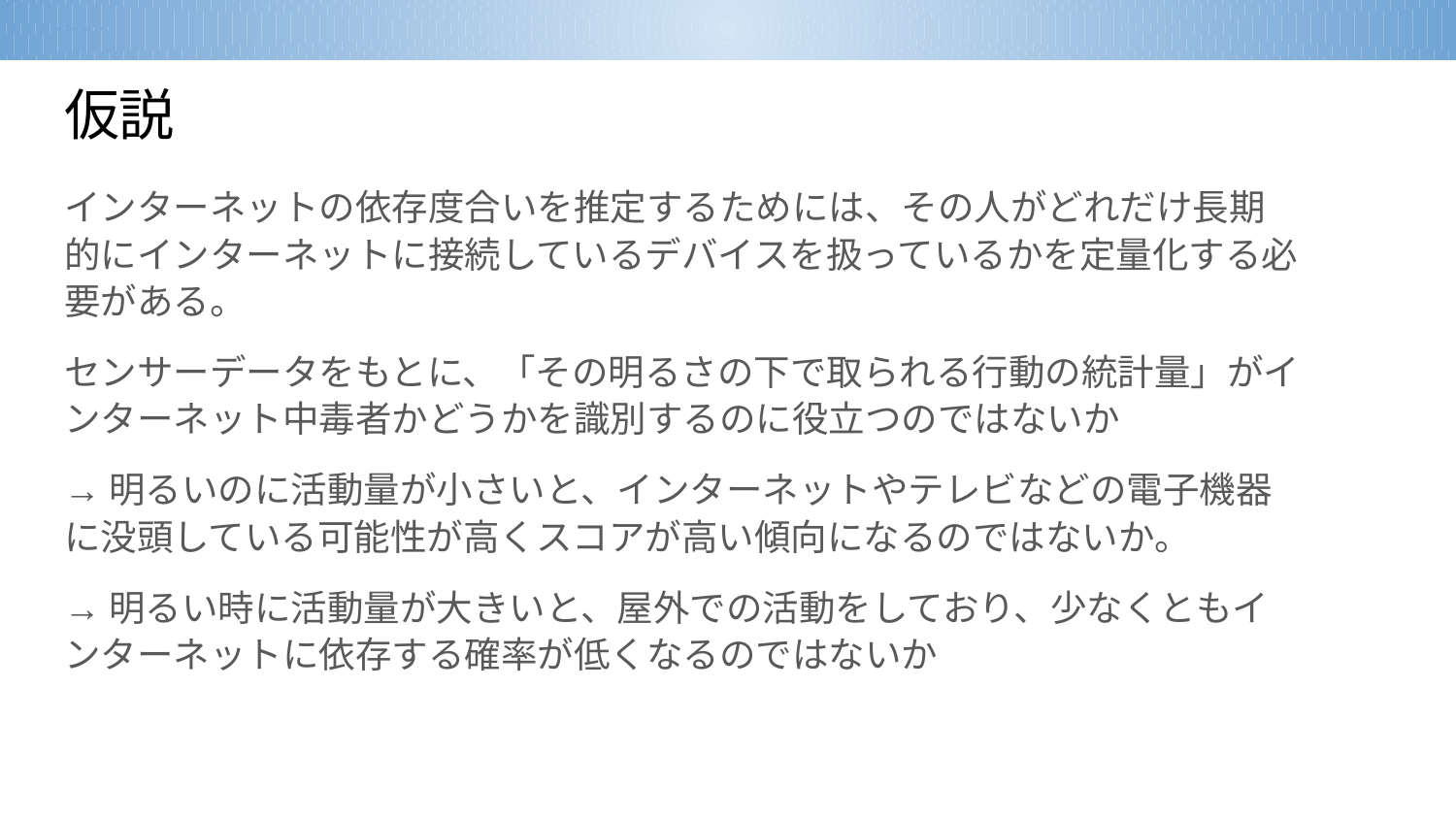

# 仮説
インターネットの依存度合いを推定するためには、その人がどれだけ長期的にインターネットに接続しているデバイスを扱っているかを定量化する必要がある。
センサーデータをもとに、「その明るさの下で取られる行動の統計量」がインターネット中毒者かどうかを識別するのに役立つのではないか
→明るいのに活動量が小さいと、インターネットやテレビなどの電子機器に没頭している可能性が高くスコアが高い傾向になるのではないか。
→明るい時に活動量が大きいと、屋外での活動をしており、少なくともインターネットに依存する確率が低くなるのではないか